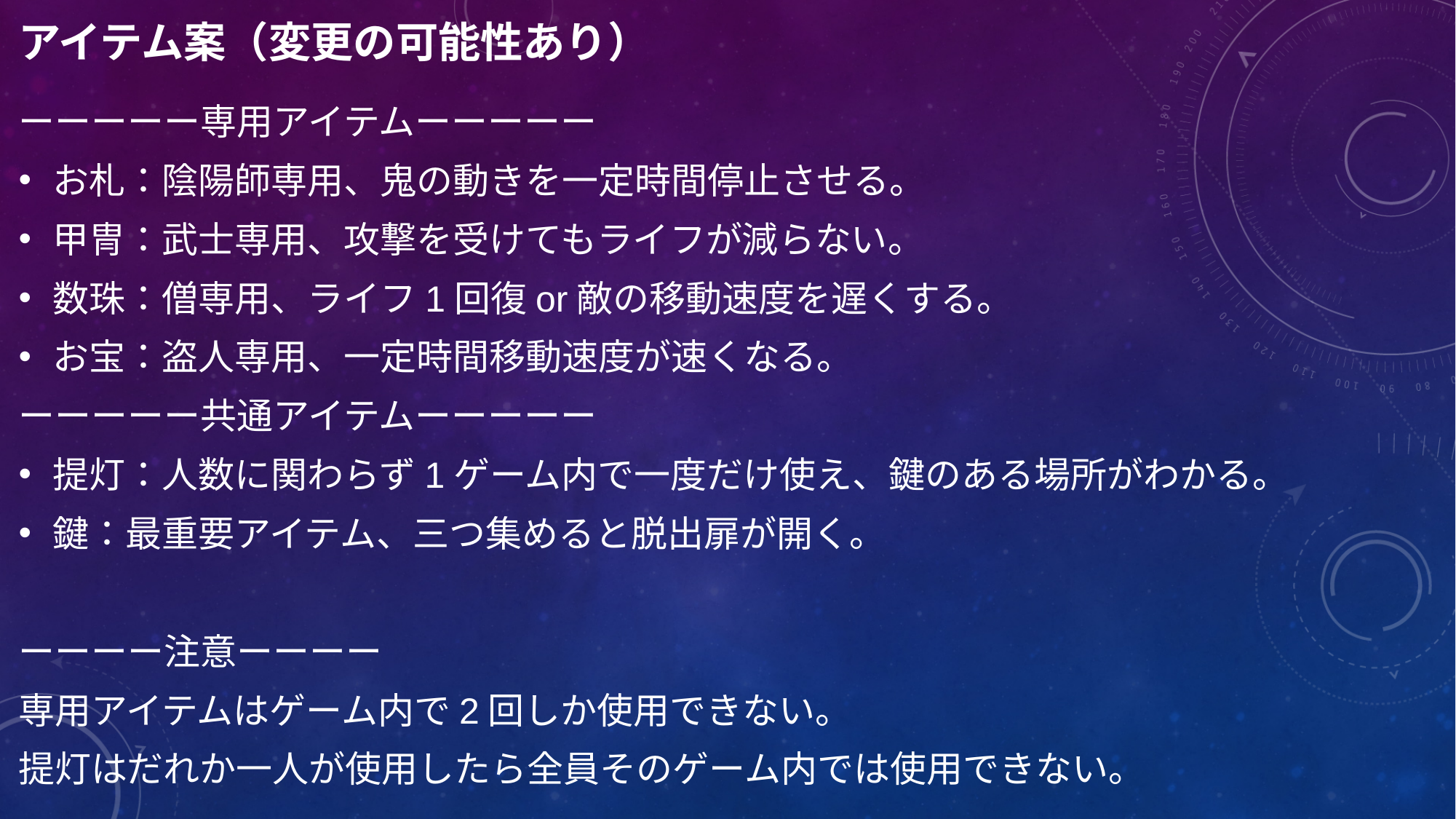

# アイテム案（変更の可能性あり）
ーーーーー専用アイテムーーーーー
お札：陰陽師専用、鬼の動きを一定時間停止させる。
甲冑：武士専用、攻撃を受けてもライフが減らない。
数珠：僧専用、ライフ1回復or敵の移動速度を遅くする。
お宝：盗人専用、一定時間移動速度が速くなる。
ーーーーー共通アイテムーーーーー
提灯：人数に関わらず1ゲーム内で一度だけ使え、鍵のある場所がわかる。
鍵：最重要アイテム、三つ集めると脱出扉が開く。

ーーーー注意ーーーー
専用アイテムはゲーム内で2回しか使用できない。
提灯はだれか一人が使用したら全員そのゲーム内では使用できない。